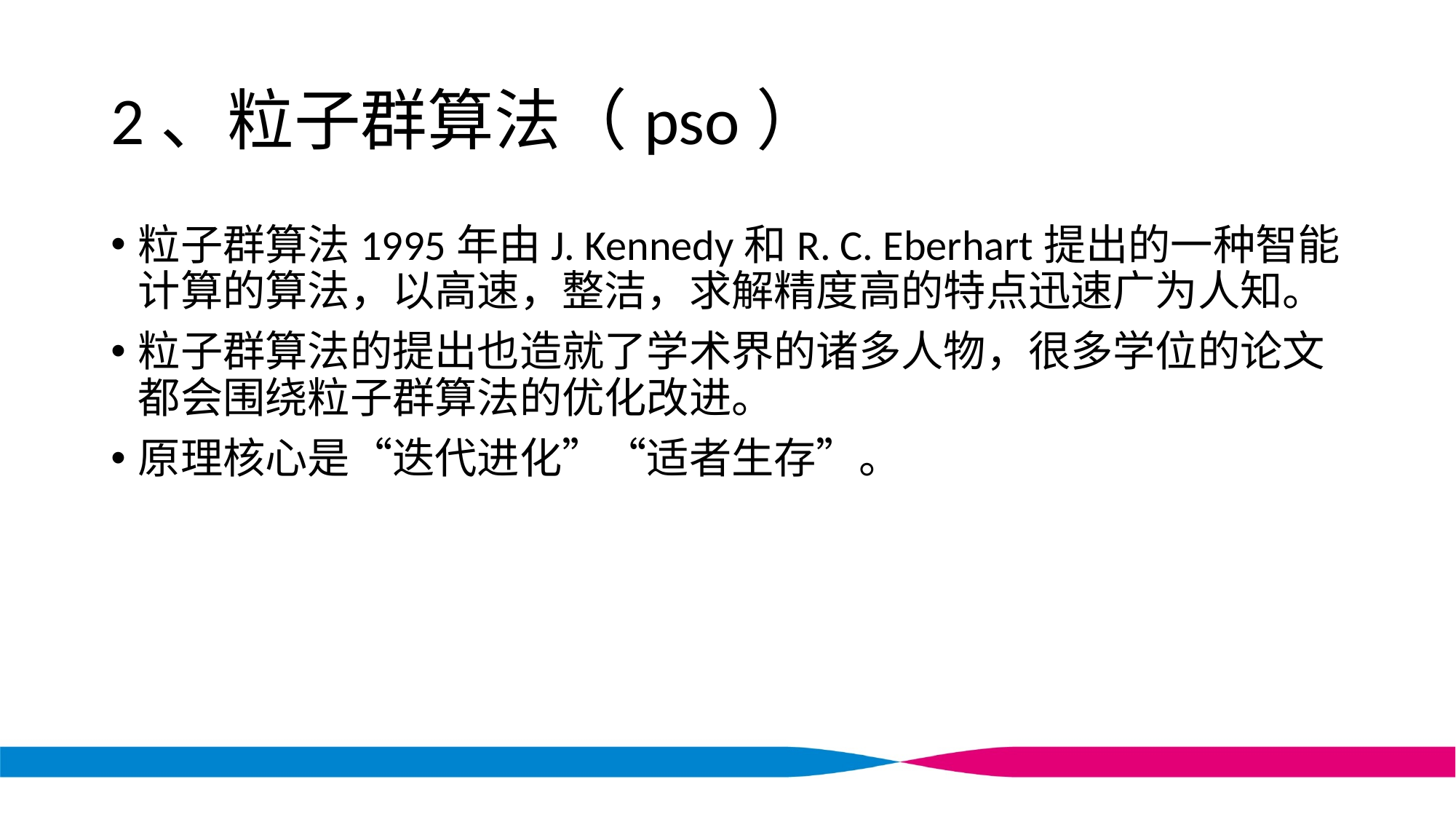

# 2、粒子群算法（pso）
粒子群算法1995年由J. Kennedy和R. C. Eberhart提出的一种智能计算的算法，以高速，整洁，求解精度高的特点迅速广为人知。
粒子群算法的提出也造就了学术界的诸多人物，很多学位的论文都会围绕粒子群算法的优化改进。
原理核心是“迭代进化”“适者生存”。